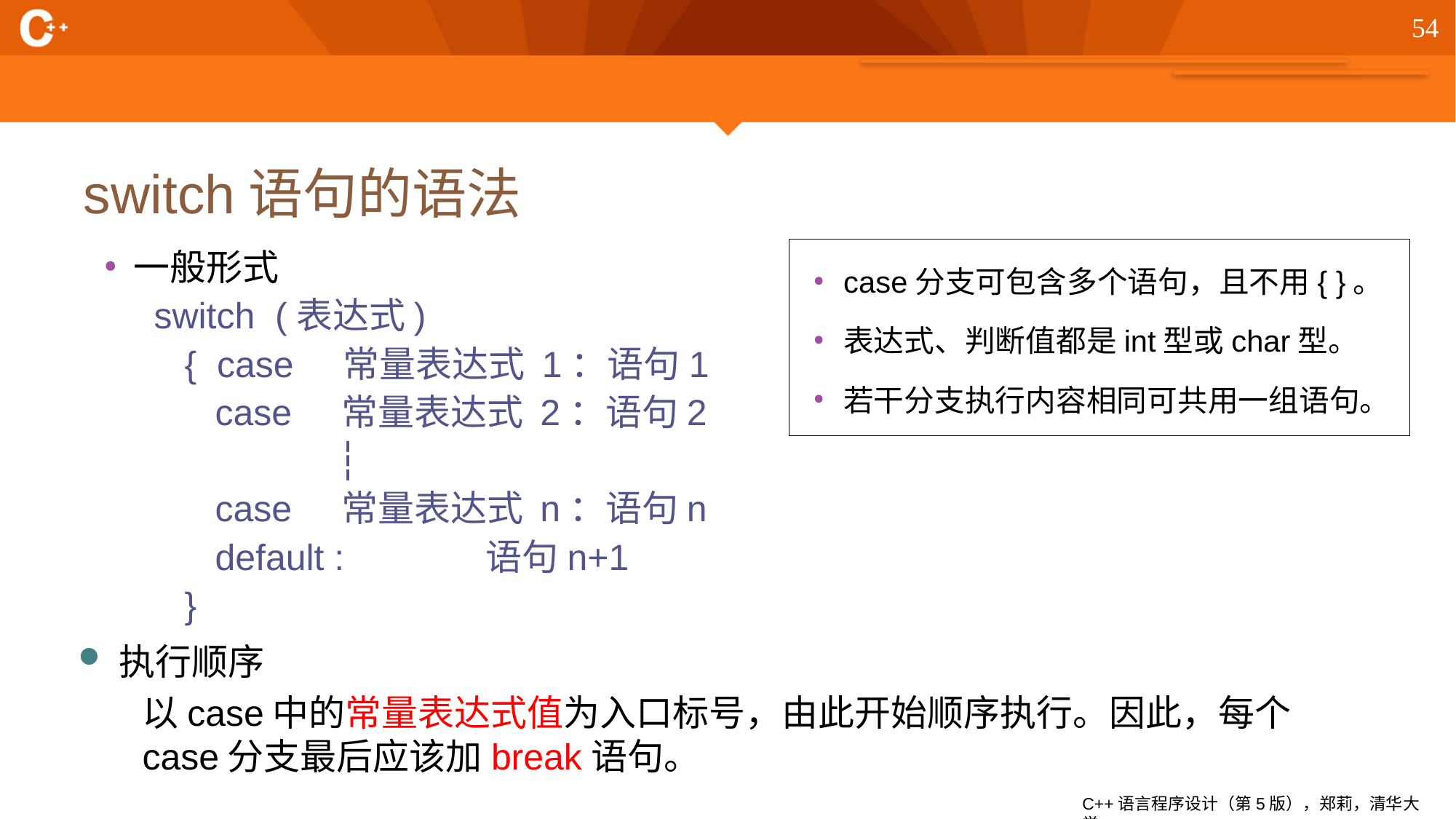

54
# switch语句的语法
一般形式
switch  (表达式)
   {  case    常量表达式 1：语句1
      case    常量表达式 2：语句2
                  ┆
      case    常量表达式 n：语句n
      default :             语句n+1
   }
case分支可包含多个语句，且不用{ }。
表达式、判断值都是int型或char型。
若干分支执行内容相同可共用一组语句。
执行顺序
以case中的常量表达式值为入口标号，由此开始顺序执行。因此，每个case分支最后应该加break语句。